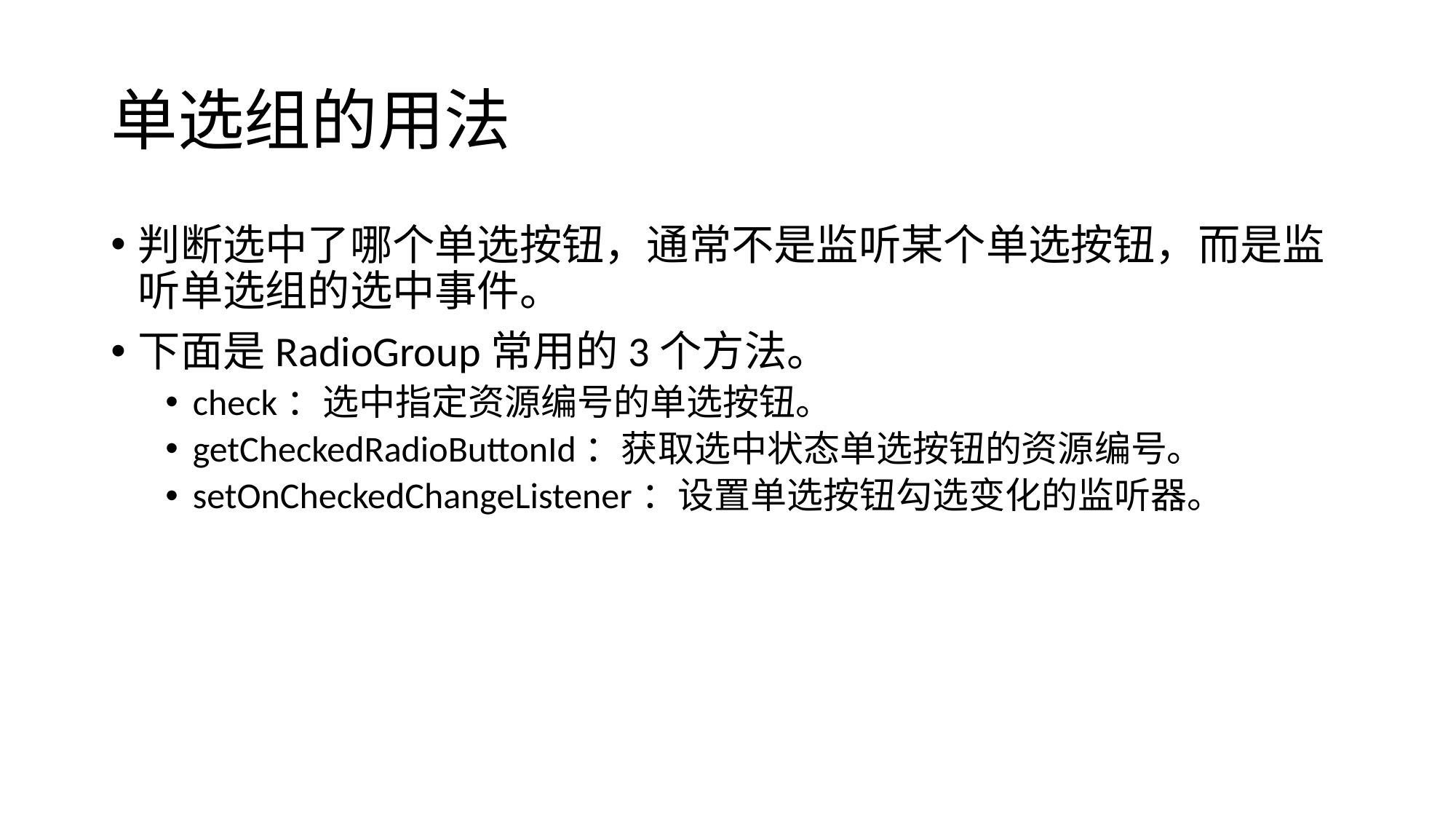

# 单选组的用法
判断选中了哪个单选按钮，通常不是监听某个单选按钮，而是监听单选组的选中事件。
下面是RadioGroup常用的3个方法。
check：选中指定资源编号的单选按钮。
getCheckedRadioButtonId：获取选中状态单选按钮的资源编号。
setOnCheckedChangeListener：设置单选按钮勾选变化的监听器。